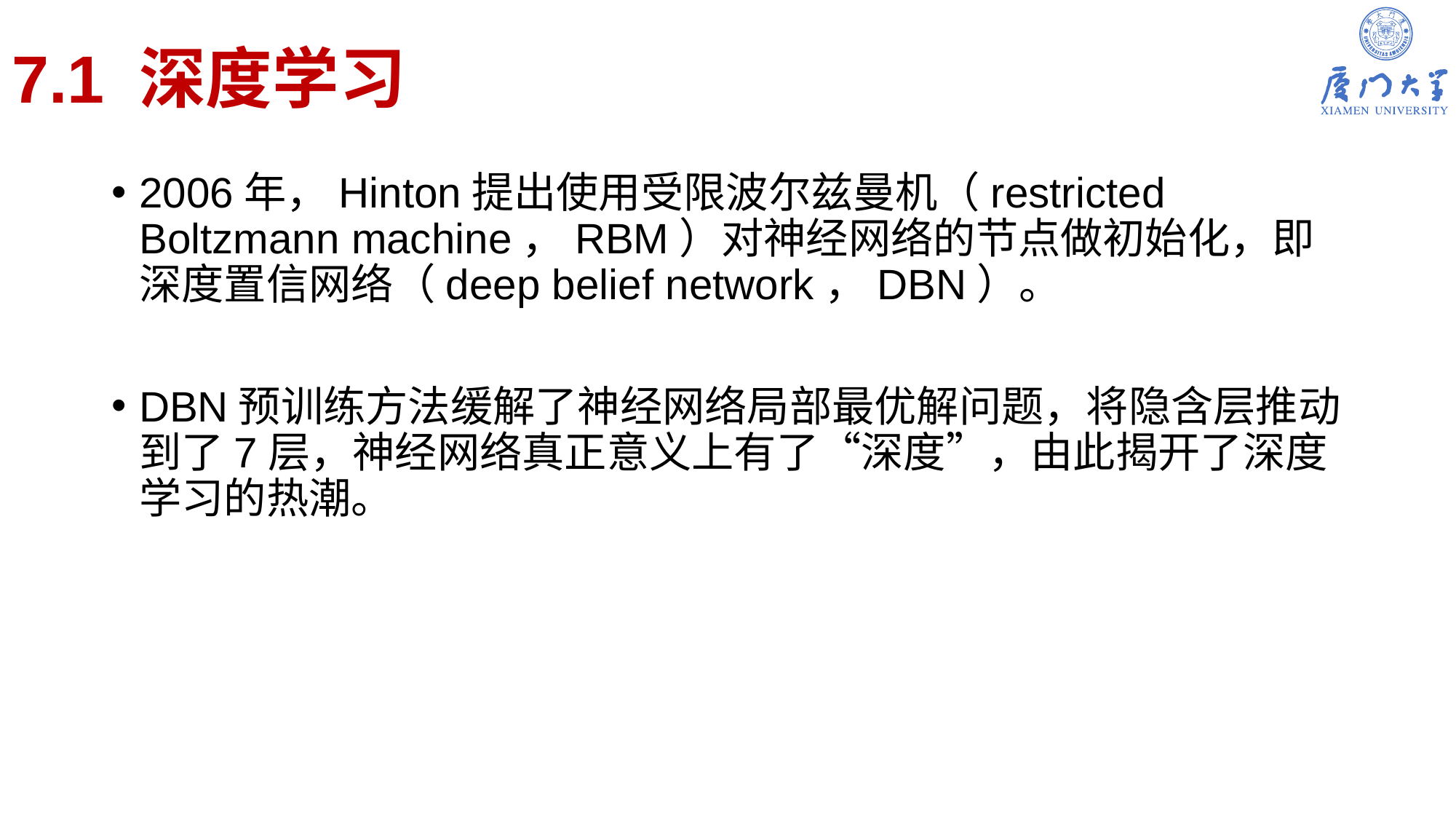

# 7.1 深度学习
2006年，Hinton提出使用受限波尔兹曼机（restricted Boltzmann machine，RBM）对神经网络的节点做初始化，即深度置信网络（deep belief network，DBN）。

DBN预训练方法缓解了神经网络局部最优解问题，将隐含层推动到了7层，神经网络真正意义上有了“深度”，由此揭开了深度学习的热潮。